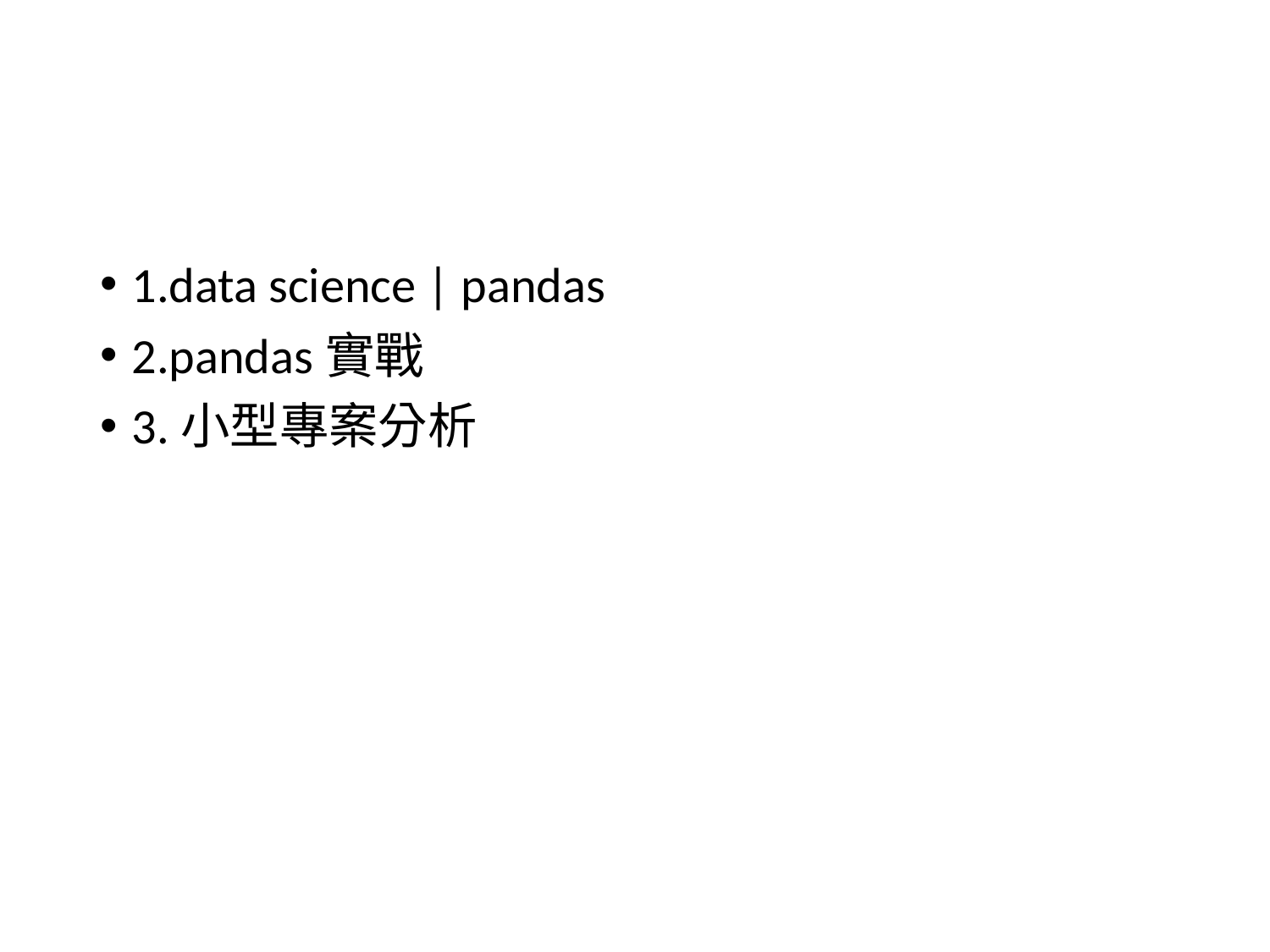

#
1.data science | pandas
2.pandas實戰
3.小型專案分析